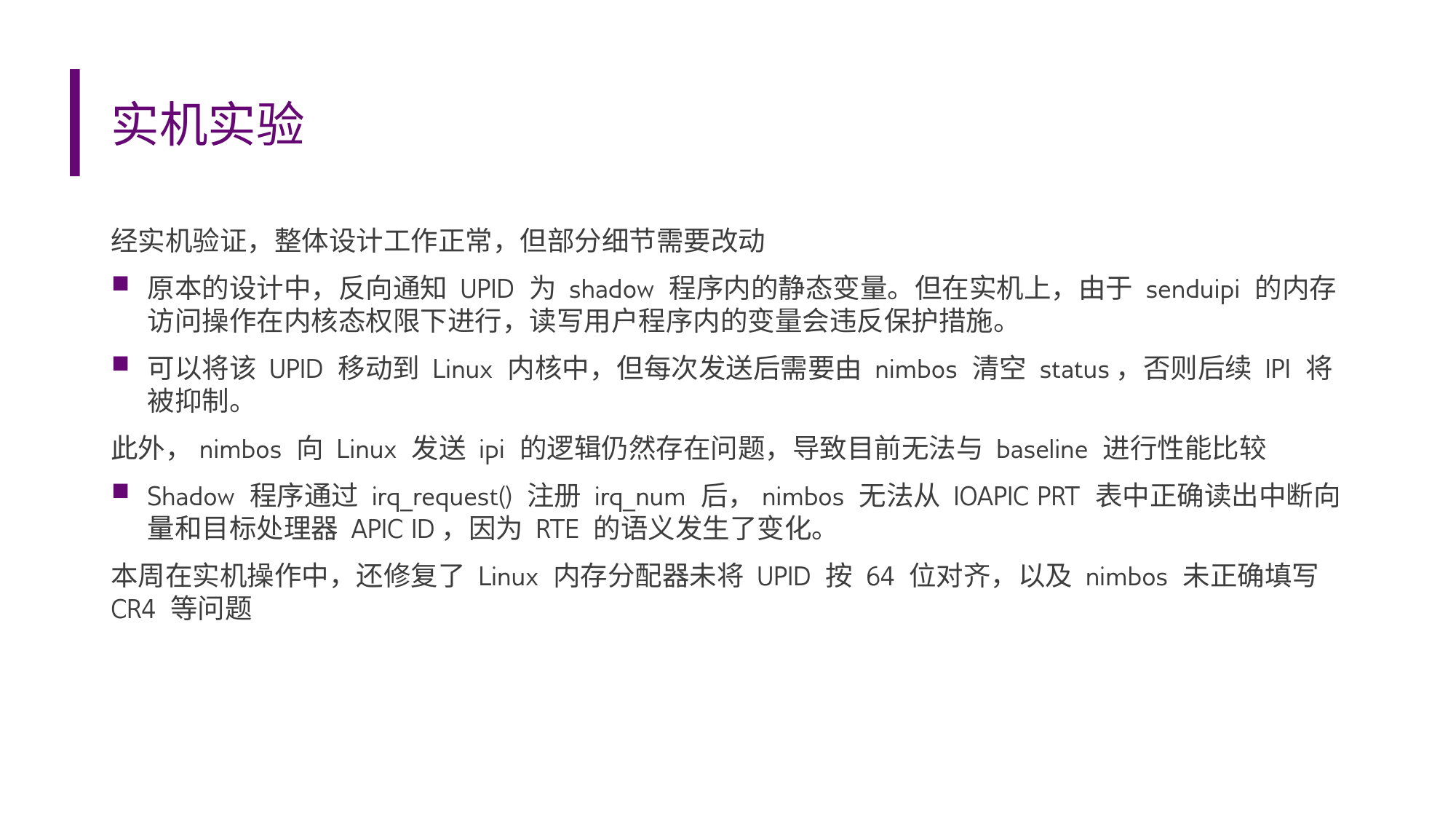

# 实机实验
经实机验证，整体设计工作正常，但部分细节需要改动
原本的设计中，反向通知 UPID 为 shadow 程序内的静态变量。但在实机上，由于 senduipi 的内存访问操作在内核态权限下进行，读写用户程序内的变量会违反保护措施。
可以将该 UPID 移动到 Linux 内核中，但每次发送后需要由 nimbos 清空 status，否则后续 IPI 将被抑制。
此外，nimbos 向 Linux 发送 ipi 的逻辑仍然存在问题，导致目前无法与 baseline 进行性能比较
Shadow 程序通过 irq_request() 注册 irq_num 后，nimbos 无法从 IOAPIC PRT 表中正确读出中断向量和目标处理器 APIC ID，因为 RTE 的语义发生了变化。
本周在实机操作中，还修复了 Linux 内存分配器未将 UPID 按 64 位对齐，以及 nimbos 未正确填写 CR4 等问题